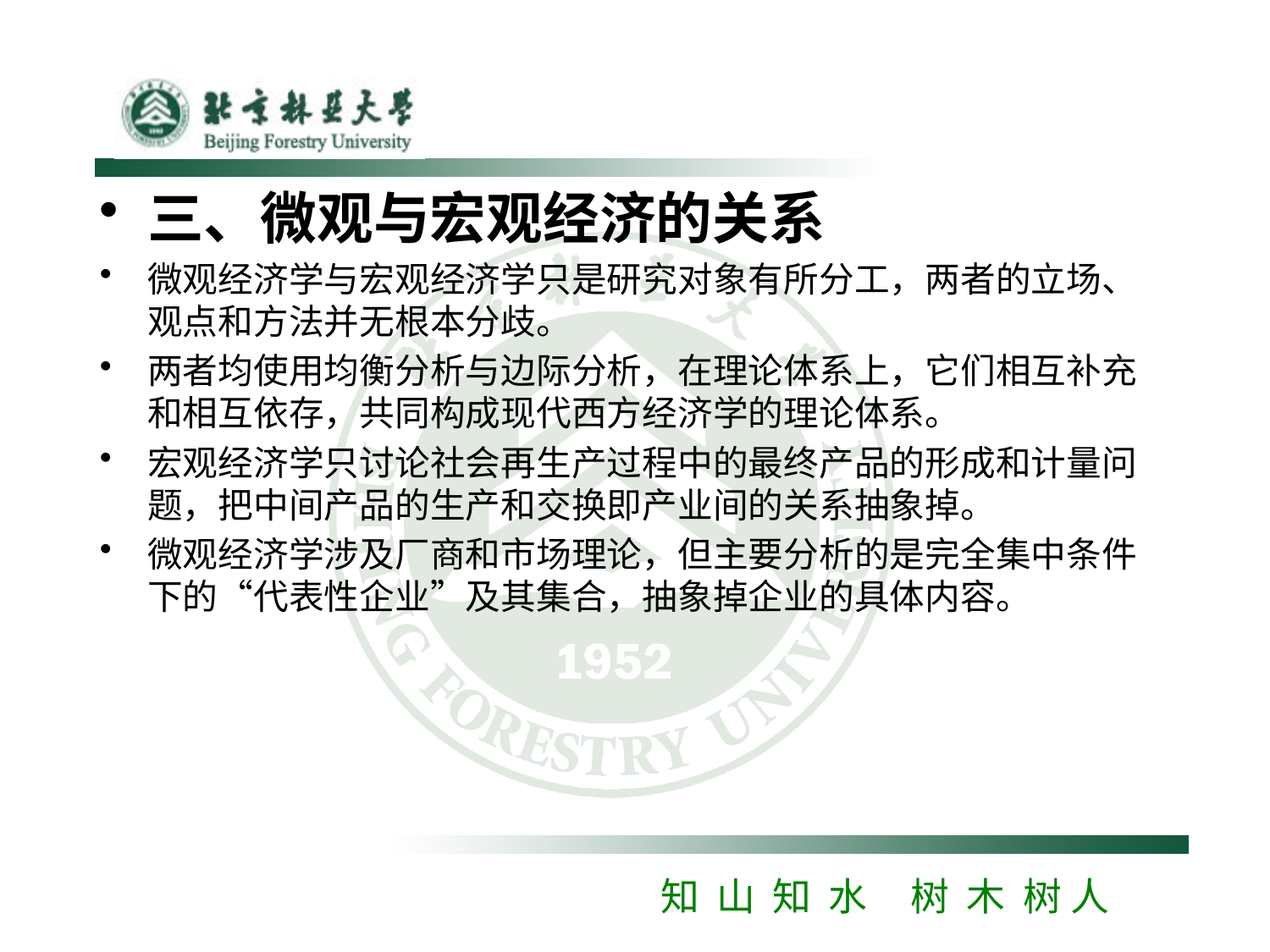

#
三、微观与宏观经济的关系
微观经济学与宏观经济学只是研究对象有所分工，两者的立场、观点和方法并无根本分歧。
两者均使用均衡分析与边际分析，在理论体系上，它们相互补充和相互依存，共同构成现代西方经济学的理论体系。
宏观经济学只讨论社会再生产过程中的最终产品的形成和计量问题，把中间产品的生产和交换即产业间的关系抽象掉。
微观经济学涉及厂商和市场理论，但主要分析的是完全集中条件下的“代表性企业”及其集合，抽象掉企业的具体内容。